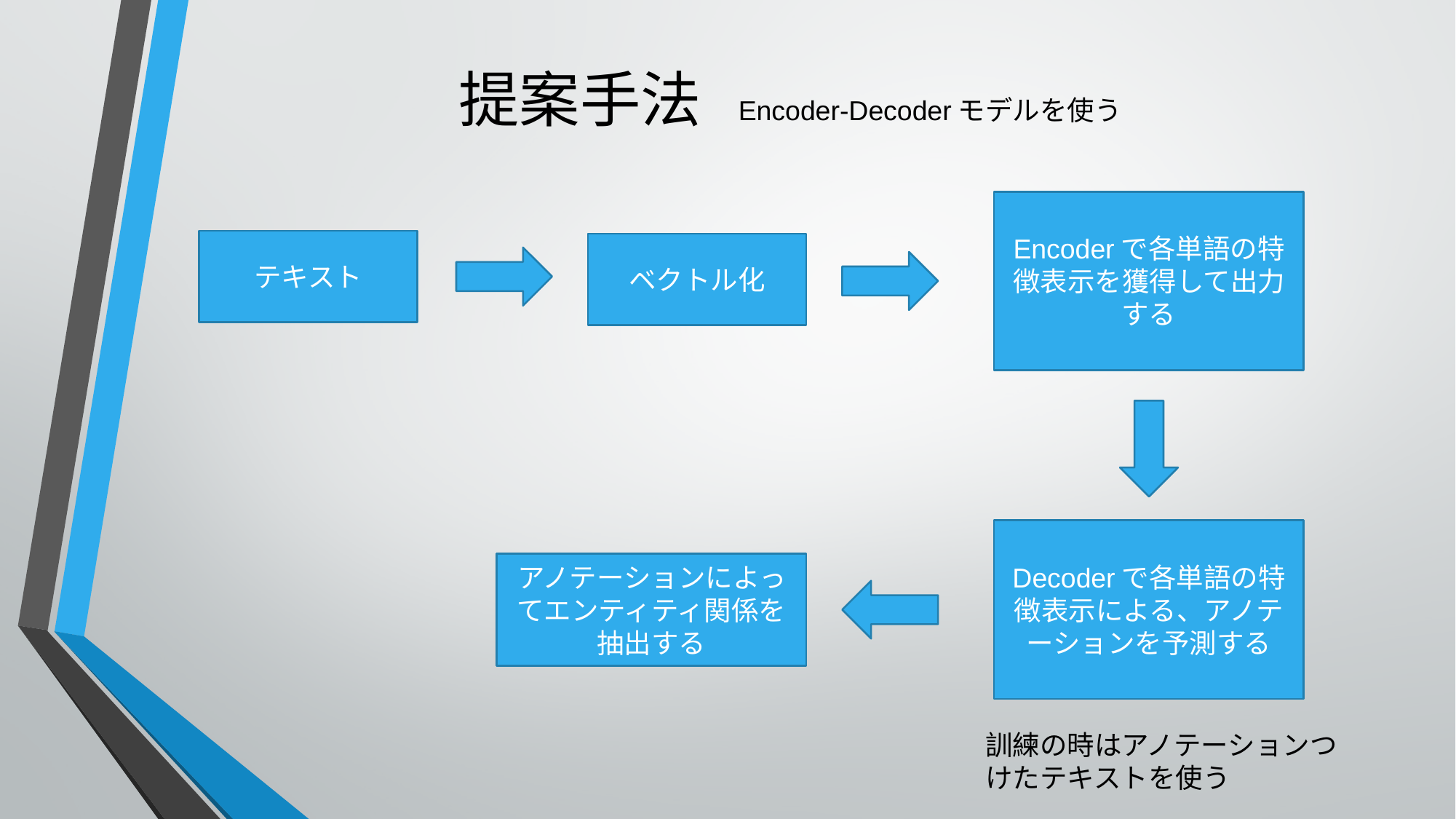

# 提案手法
Encoder-Decoderモデルを使う
Encoderで各単語の特徴表示を獲得して出力する
テキスト
ベクトル化

Decoderで各単語の特徴表示による、アノテーションを予測する
アノテーションによってエンティティ関係を抽出する

訓練の時はアノテーションつけたテキストを使う